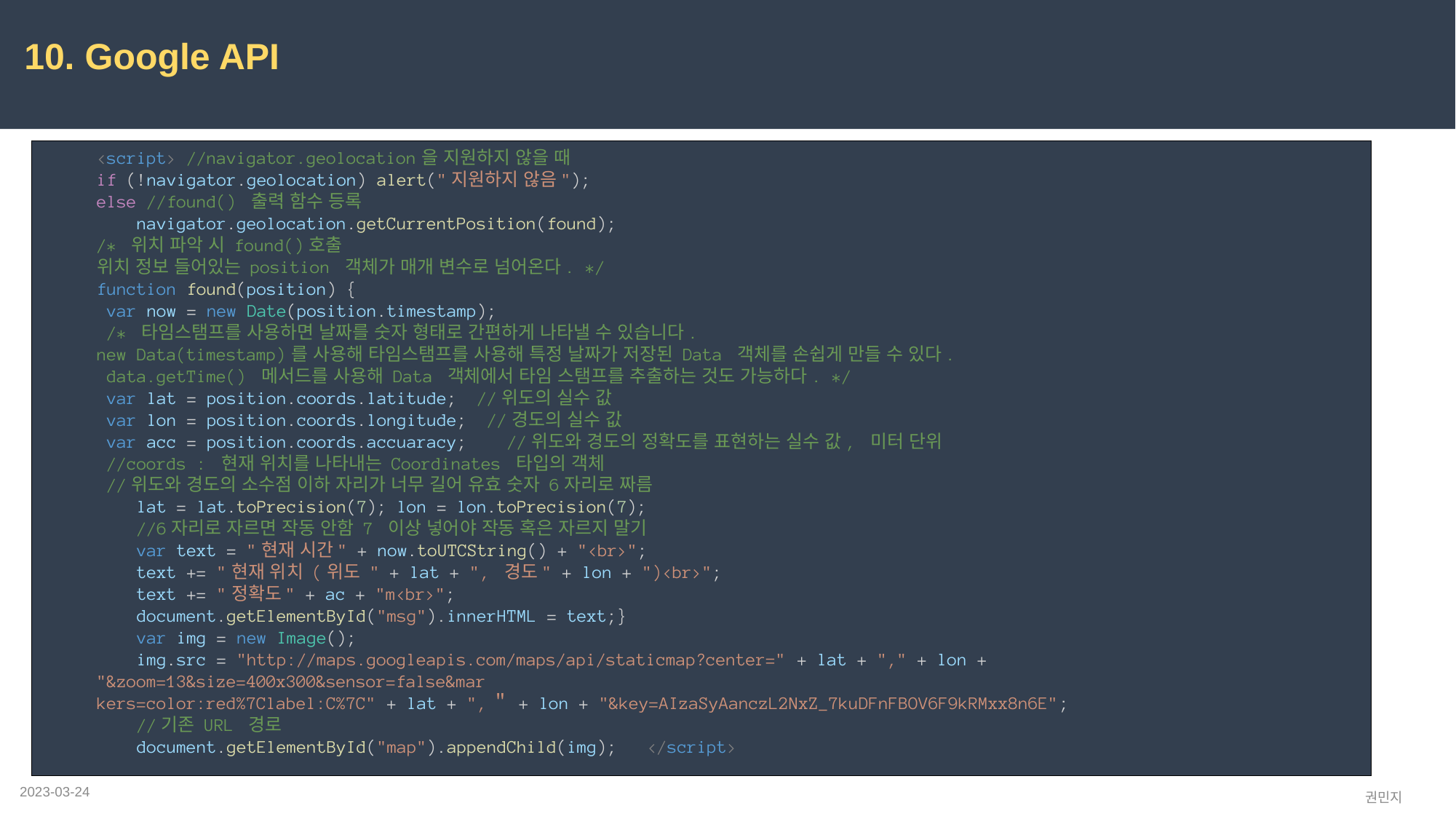

10. Google API
<script> //navigator.geolocation을 지원하지 않을 때
if (!navigator.geolocation) alert("지원하지 않음");
else //found() 출력 함수 등록
    navigator.geolocation.getCurrentPosition(found);
/* 위치 파악 시 found()호출
위치 정보 들어있는 position 객체가 매개 변수로 넘어온다. */
function found(position) {
 var now = new Date(position.timestamp);
 /* 타임스탬프를 사용하면 날짜를 숫자 형태로 간편하게 나타낼 수 있습니다.
new Data(timestamp)를 사용해 타임스탬프를 사용해 특정 날짜가 저장된 Data 객체를 손쉽게 만들 수 있다.
 data.getTime() 메서드를 사용해 Data 객체에서 타임 스탬프를 추출하는 것도 가능하다. */
 var lat = position.coords.latitude;  //위도의 실수 값
 var lon = position.coords.longitude;  //경도의 실수 값
 var acc = position.coords.accuaracy;    //위도와 경도의 정확도를 표현하는 실수 값, 미터 단위
 //coords : 현재 위치를 나타내는 Coordinates 타입의 객체
 //위도와 경도의 소수점 이하 자리가 너무 길어 유효 숫자 6자리로 짜름
    lat = lat.toPrecision(7); lon = lon.toPrecision(7);
    //6자리로 자르면 작동 안함 7 이상 넣어야 작동 혹은 자르지 말기
    var text = "현재 시간" + now.toUTCString() + "<br>";
    text += "현재 위치 (위도 " + lat + ", 경도" + lon + ")<br>";
    text += "정확도" + ac + "m<br>";
    document.getElementById("msg").innerHTML = text;}
    var img = new Image();
    img.src = "http://maps.googleapis.com/maps/api/staticmap?center=" + lat + "," + lon + "&zoom=13&size=400x300&sensor=false&mar
kers=color:red%7Clabel:C%7C" + lat + ",＂ + lon + "&key=AIzaSyAanczL2NxZ_7kuDFnFBOV6F9kRMxx8n6E";
    //기존 URL 경로
    document.getElementById("map").appendChild(img);   </script>
2023-03-24
권민지